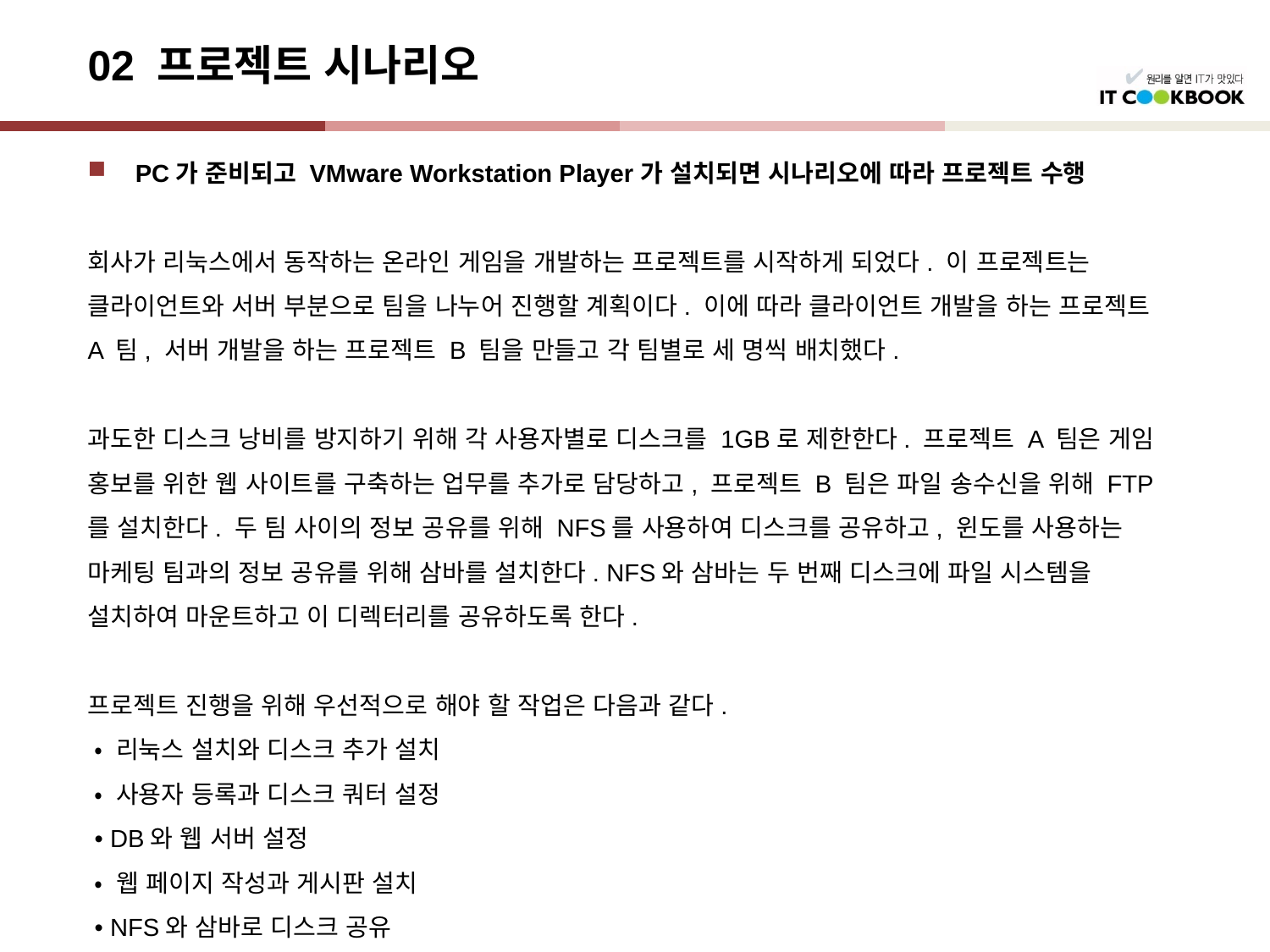

# 02 프로젝트 시나리오
PC가 준비되고 VMware Workstation Player가 설치되면 시나리오에 따라 프로젝트 수행

회사가 리눅스에서 동작하는 온라인 게임을 개발하는 프로젝트를 시작하게 되었다. 이 프로젝트는 클라이언트와 서버 부분으로 팀을 나누어 진행할 계획이다. 이에 따라 클라이언트 개발을 하는 프로젝트 A 팀, 서버 개발을 하는 프로젝트 B 팀을 만들고 각 팀별로 세 명씩 배치했다.

과도한 디스크 낭비를 방지하기 위해 각 사용자별로 디스크를 1GB로 제한한다. 프로젝트 A 팀은 게임 홍보를 위한 웹 사이트를 구축하는 업무를 추가로 담당하고, 프로젝트 B 팀은 파일 송수신을 위해 FTP를 설치한다. 두 팀 사이의 정보 공유를 위해 NFS를 사용하여 디스크를 공유하고, 윈도를 사용하는 마케팅 팀과의 정보 공유를 위해 삼바를 설치한다. NFS와 삼바는 두 번째 디스크에 파일 시스템을 설치하여 마운트하고 이 디렉터리를 공유하도록 한다.

프로젝트 진행을 위해 우선적으로 해야 할 작업은 다음과 같다.
 • 리눅스 설치와 디스크 추가 설치
 • 사용자 등록과 디스크 쿼터 설정
 • DB와 웹 서버 설정
 • 웹 페이지 작성과 게시판 설치
 • NFS와 삼바로 디스크 공유